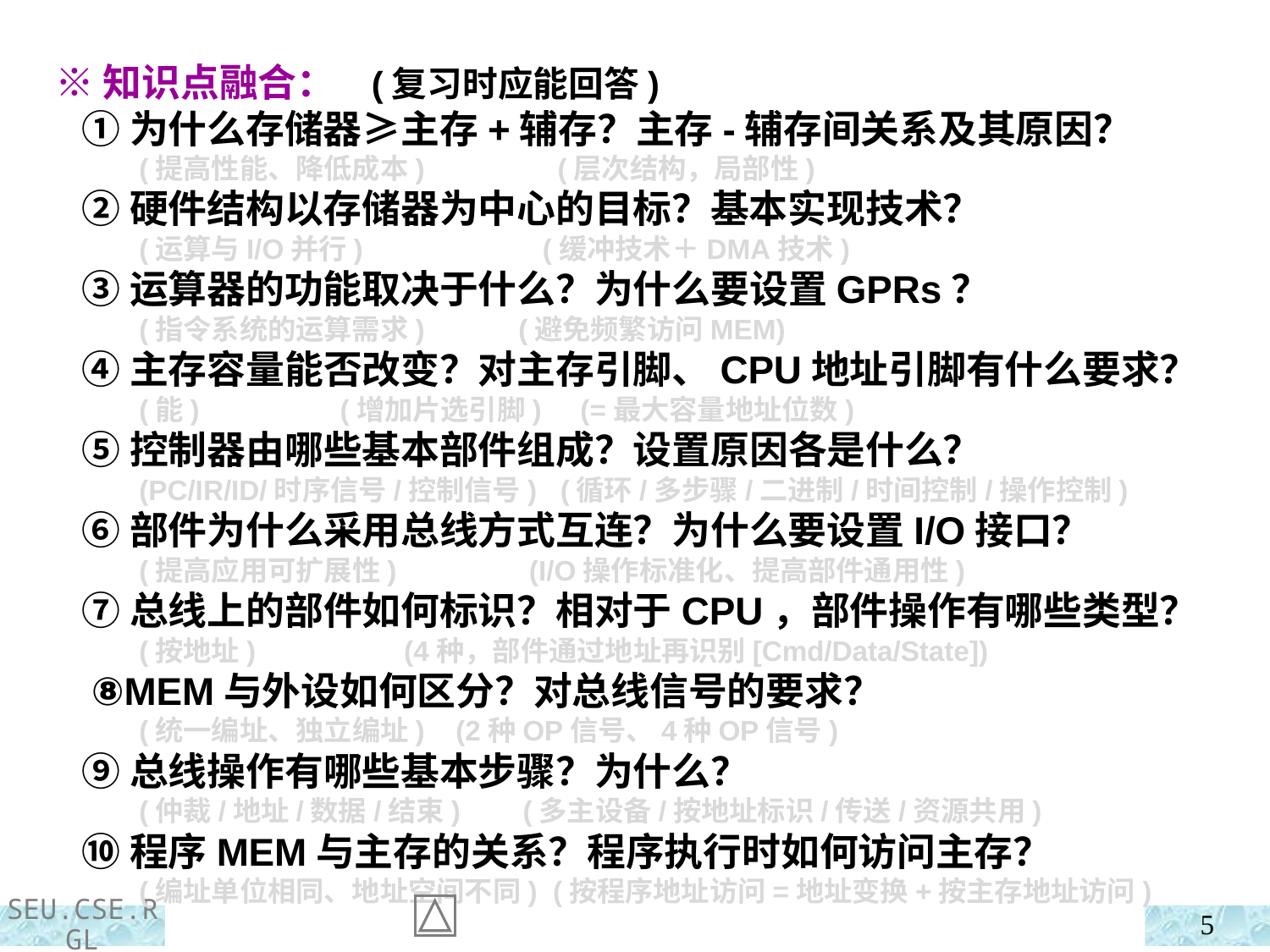

※知识点融合：   (复习时应能回答)
     ①为什么存储器≥主存+辅存？主存-辅存间关系及其原因？
             (提高性能、降低成本)                 (层次结构，局部性)
     ②硬件结构以存储器为中心的目标？基本实现技术？
             (运算与I/O并行)                       (缓冲技术＋DMA技术)
     ③运算器的功能取决于什么？为什么要设置GPRs？
             (指令系统的运算需求)            (避免频繁访问MEM)
     ④主存容量能否改变？对主存引脚、CPU地址引脚有什么要求？
             (能)                  (增加片选引脚)     (=最大容量地址位数)
     ⑤控制器由哪些基本部件组成？设置原因各是什么？
             (PC/IR/ID/时序信号/控制信号)   (循环/多步骤/二进制/时间控制/操作控制)
     ⑥部件为什么采用总线方式互连？为什么要设置I/O接口？
             (提高应用可扩展性)                 (I/O操作标准化、提高部件通用性)
     ⑦总线上的部件如何标识？相对于CPU，部件操作有哪些类型？
             (按地址)                   (4种，部件通过地址再识别[Cmd/Data/State])
     ⑧MEM与外设如何区分？对总线信号的要求？
             (统一编址、独立编址)    (2种OP信号、4种OP信号)
     ⑨总线操作有哪些基本步骤？为什么？
             (仲裁/地址/数据/结束)        (多主设备/按地址标识/传送/资源共用)
     ⑩程序MEM与主存的关系？程序执行时如何访问主存？
             (编址单位相同、地址空间不同)  (按程序地址访问=地址变换+按主存地址访问)

5